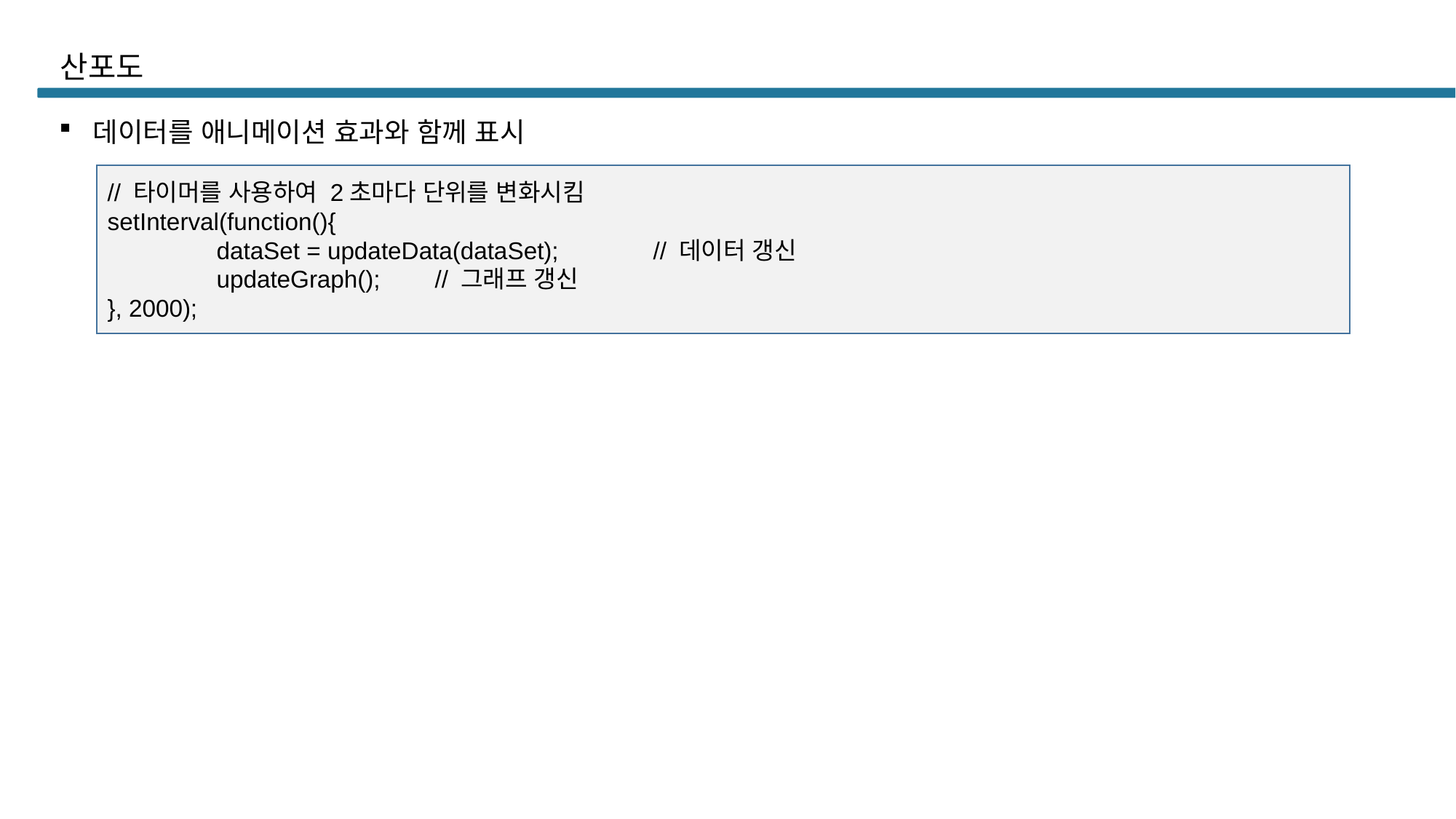

# 산포도
데이터를 애니메이션 효과와 함께 표시
// 타이머를 사용하여 2초마다 단위를 변화시킴
setInterval(function(){
	dataSet = updateData(dataSet);	// 데이터 갱신
	updateGraph();	// 그래프 갱신
}, 2000);